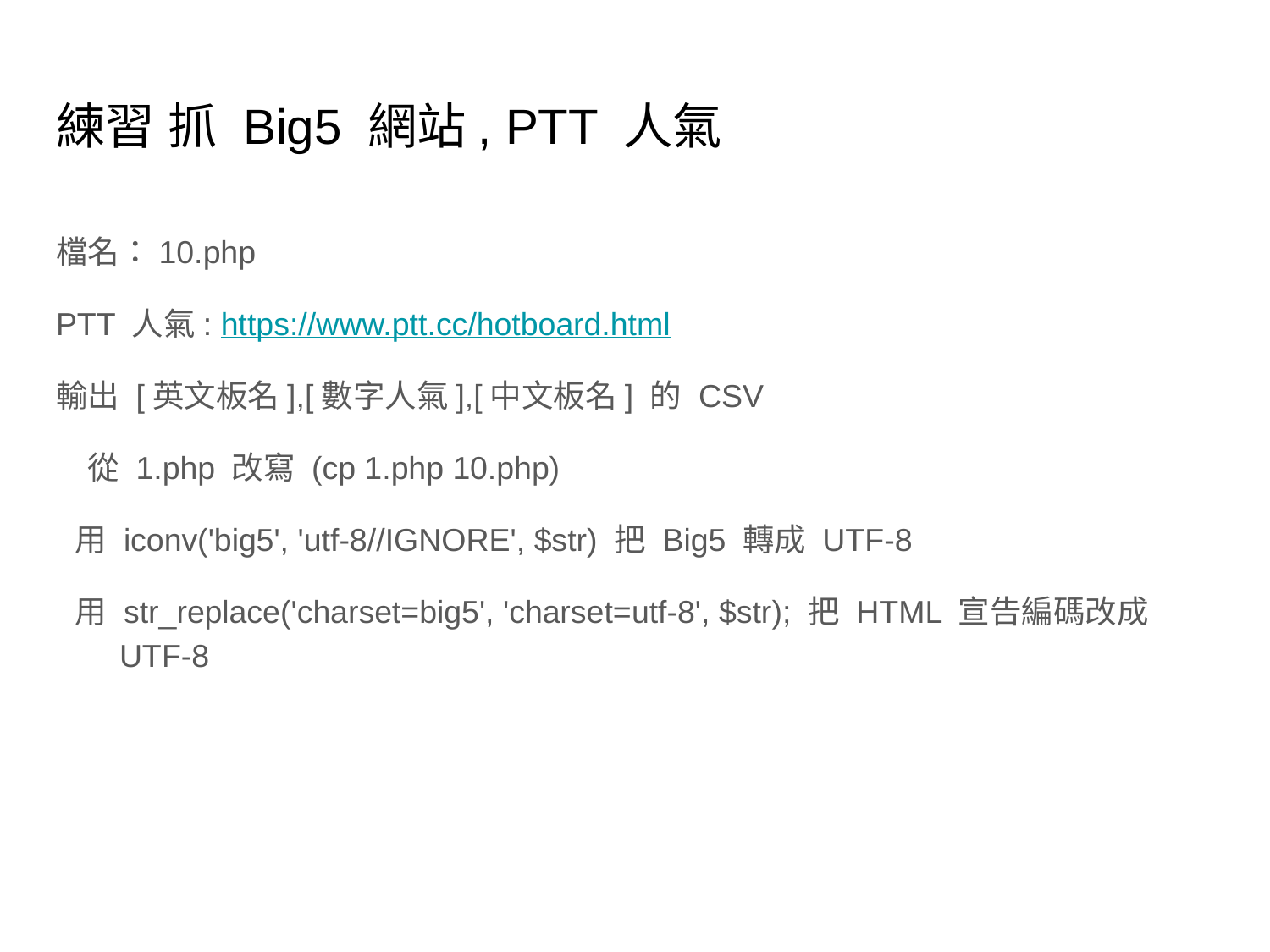

# 練習 抓 Big5 網站, PTT 人氣
檔名：10.php
PTT 人氣: https://www.ptt.cc/hotboard.html
輸出 [英文板名],[數字人氣],[中文板名] 的 CSV
從 1.php 改寫 (cp 1.php 10.php)
用 iconv('big5', 'utf-8//IGNORE', $str) 把 Big5 轉成 UTF-8
用 str_replace('charset=big5', 'charset=utf-8', $str); 把 HTML 宣告編碼改成 UTF-8